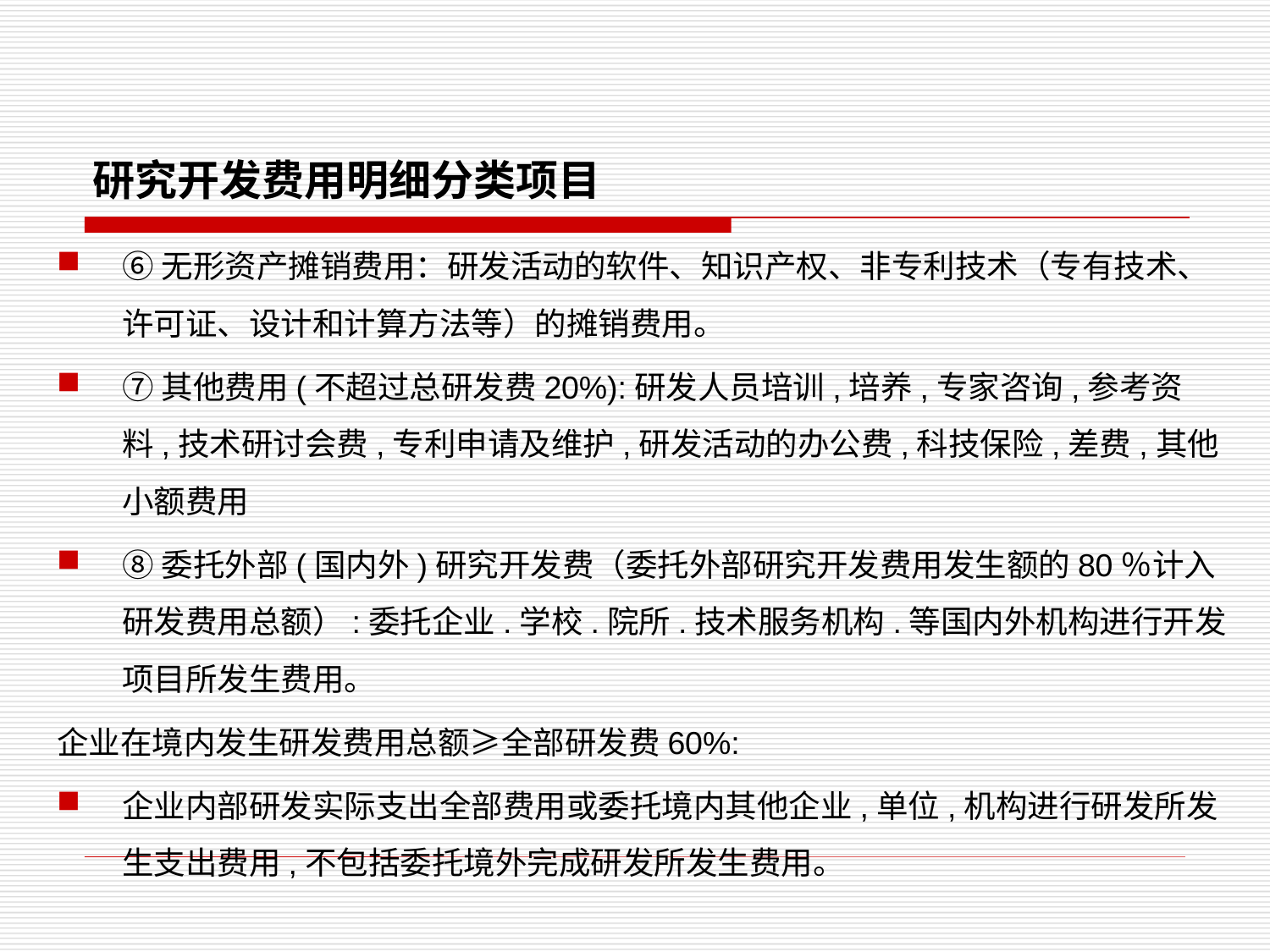

# 研究开发费用明细分类项目
⑥无形资产摊销费用：研发活动的软件、知识产权、非专利技术（专有技术、许可证、设计和计算方法等）的摊销费用。
⑦其他费用(不超过总研发费20%):研发人员培训,培养,专家咨询,参考资料,技术研讨会费,专利申请及维护,研发活动的办公费,科技保险,差费,其他小额费用
⑧委托外部(国内外)研究开发费（委托外部研究开发费用发生额的80％计入研发费用总额）:委托企业.学校.院所.技术服务机构.等国内外机构进行开发项目所发生费用。
企业在境内发生研发费用总额≥全部研发费60%:
企业内部研发实际支出全部费用或委托境内其他企业,单位,机构进行研发所发生支出费用,不包括委托境外完成研发所发生费用。